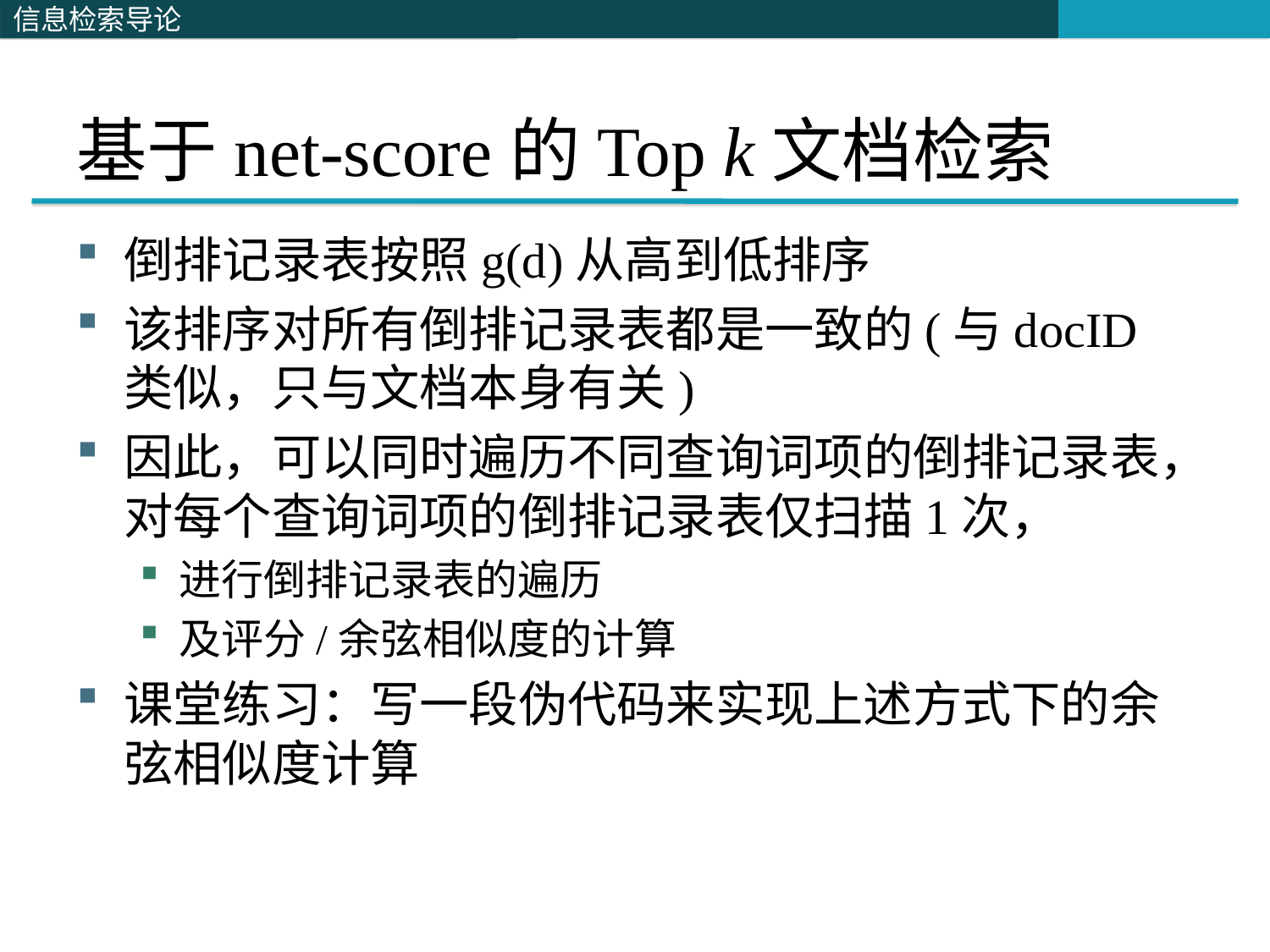

# 基于net-score的Top k文档检索
倒排记录表按照g(d)从高到低排序
该排序对所有倒排记录表都是一致的(与docID类似，只与文档本身有关)
因此，可以同时遍历不同查询词项的倒排记录表，对每个查询词项的倒排记录表仅扫描1次，
进行倒排记录表的遍历
及评分/余弦相似度的计算
课堂练习：写一段伪代码来实现上述方式下的余弦相似度计算